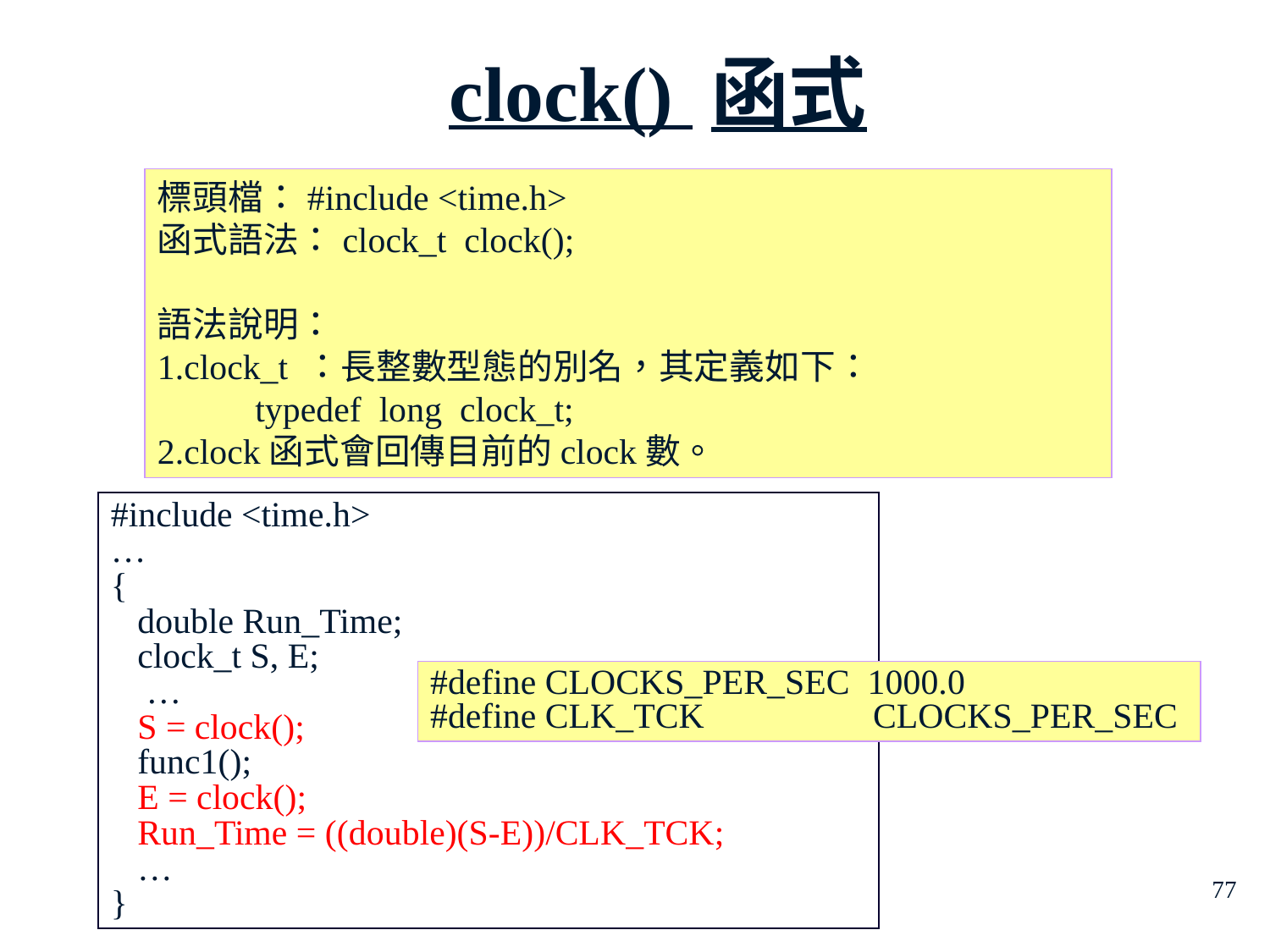

# clock() 函式
標頭檔：#include <time.h>
函式語法：clock_t  clock();

語法說明：
1.clock_t ：長整數型態的別名，其定義如下：
           typedef  long  clock_t;
2.clock函式會回傳目前的clock數。
#include <time.h>
…
{
   double Run_Time;
   clock_t S, E;
    …
   S = clock();
   func1();
   E = clock();
   Run_Time = ((double)(S-E))/CLK_TCK;
   …
}
#define CLOCKS_PER_SEC  1000.0
#define CLK_TCK                   CLOCKS_PER_SEC
77